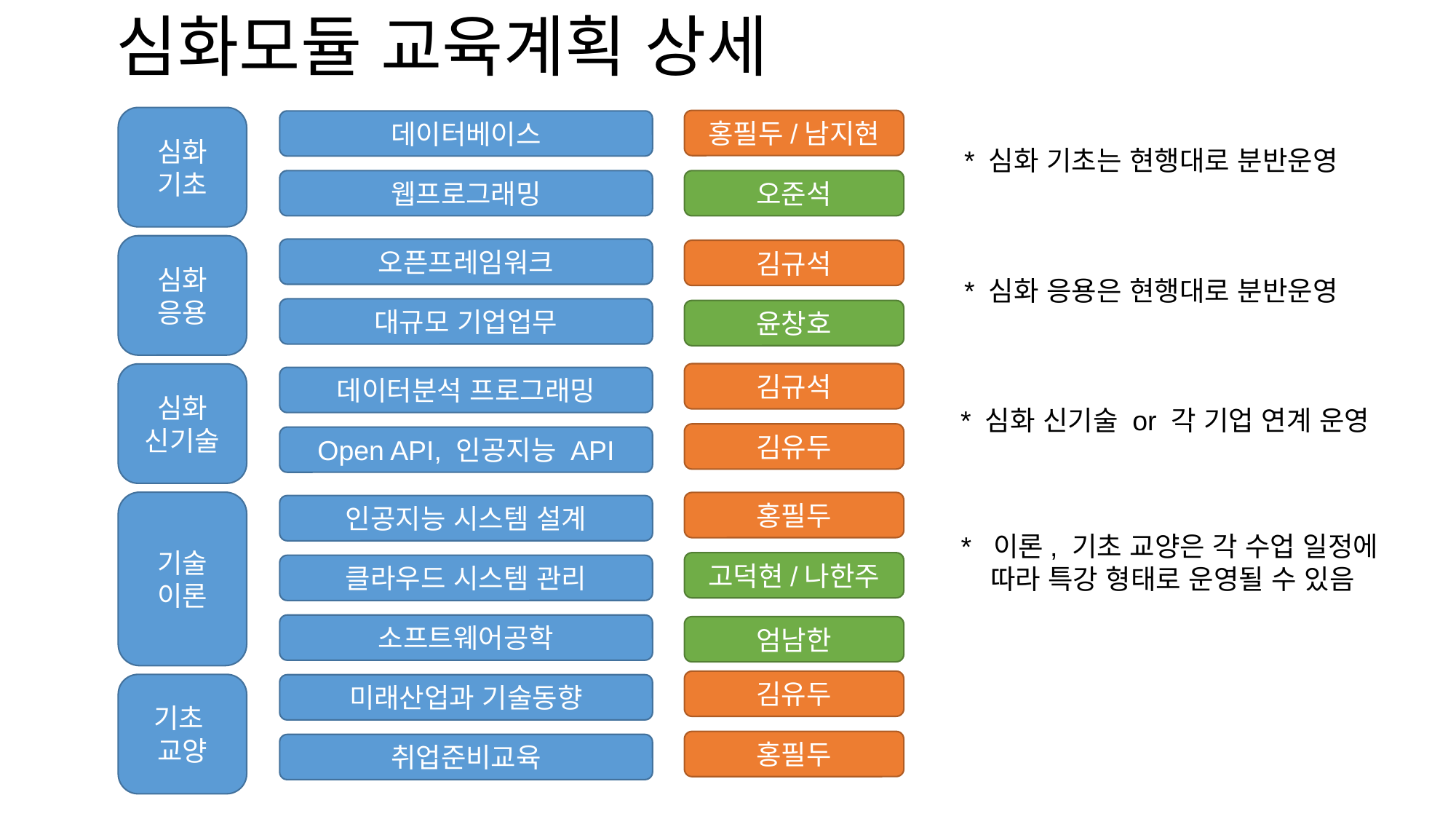

# 심화모듈 교육계획 상세
심화
기초
홍필두/남지현
데이터베이스
* 심화 기초는 현행대로 분반운영
웹프로그래밍
오준석
심화
응용
오픈프레임워크
김규석
* 심화 응용은 현행대로 분반운영
대규모 기업업무
윤창호
김규석
심화
신기술
데이터분석 프로그래밍
* 심화 신기술 or 각 기업 연계 운영
김유두
Open API, 인공지능 API
기술
이론
홍필두
인공지능 시스템 설계
*  이론, 기초 교양은 각 수업 일정에
   따라 특강 형태로 운영될 수 있음

고덕현/나한주
클라우드 시스템 관리
소프트웨어공학
엄남한
김유두
기초
교양
미래산업과 기술동향
홍필두
취업준비교육